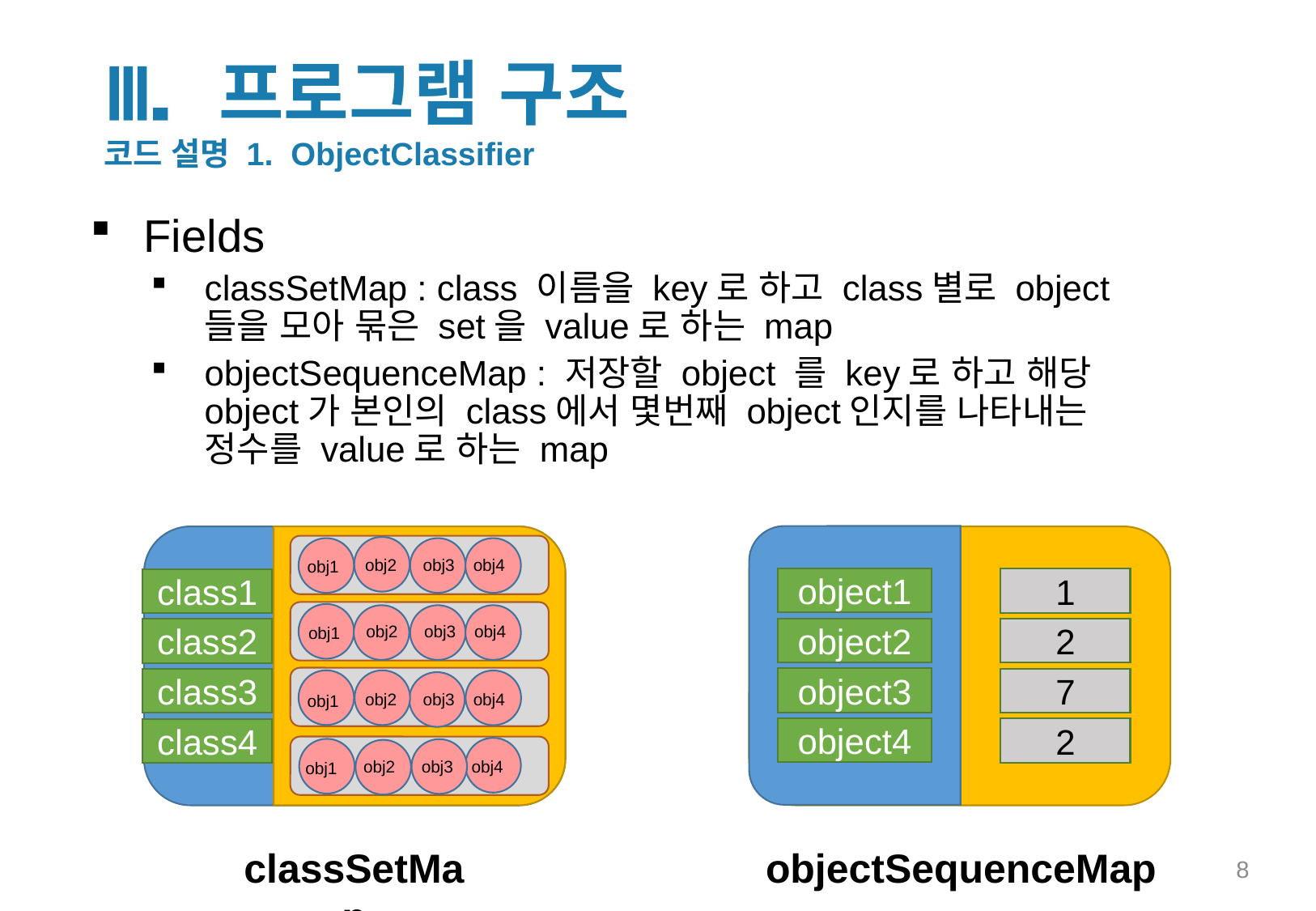

Ⅲ.  프로그램 구조
코드 설명 1.  ObjectClassifier
Fields
classSetMap : class 이름을 key로 하고 class별로 object들을 모아 묶은 set을 value로 하는 map
objectSequenceMap : 저장할 object 를 key로 하고 해당 object가 본인의 class에서 몇번째 object인지를 나타내는 정수를 value로 하는 map

obj2
obj3
obj4
obj1

object1
object2
object3
object4
1
2
7
2
class1
class2
class3
class4

obj2
obj3
obj4
obj1

obj2
obj3
obj4
obj1

obj2
obj3
obj4
obj1
classSetMap
objectSequenceMap
8